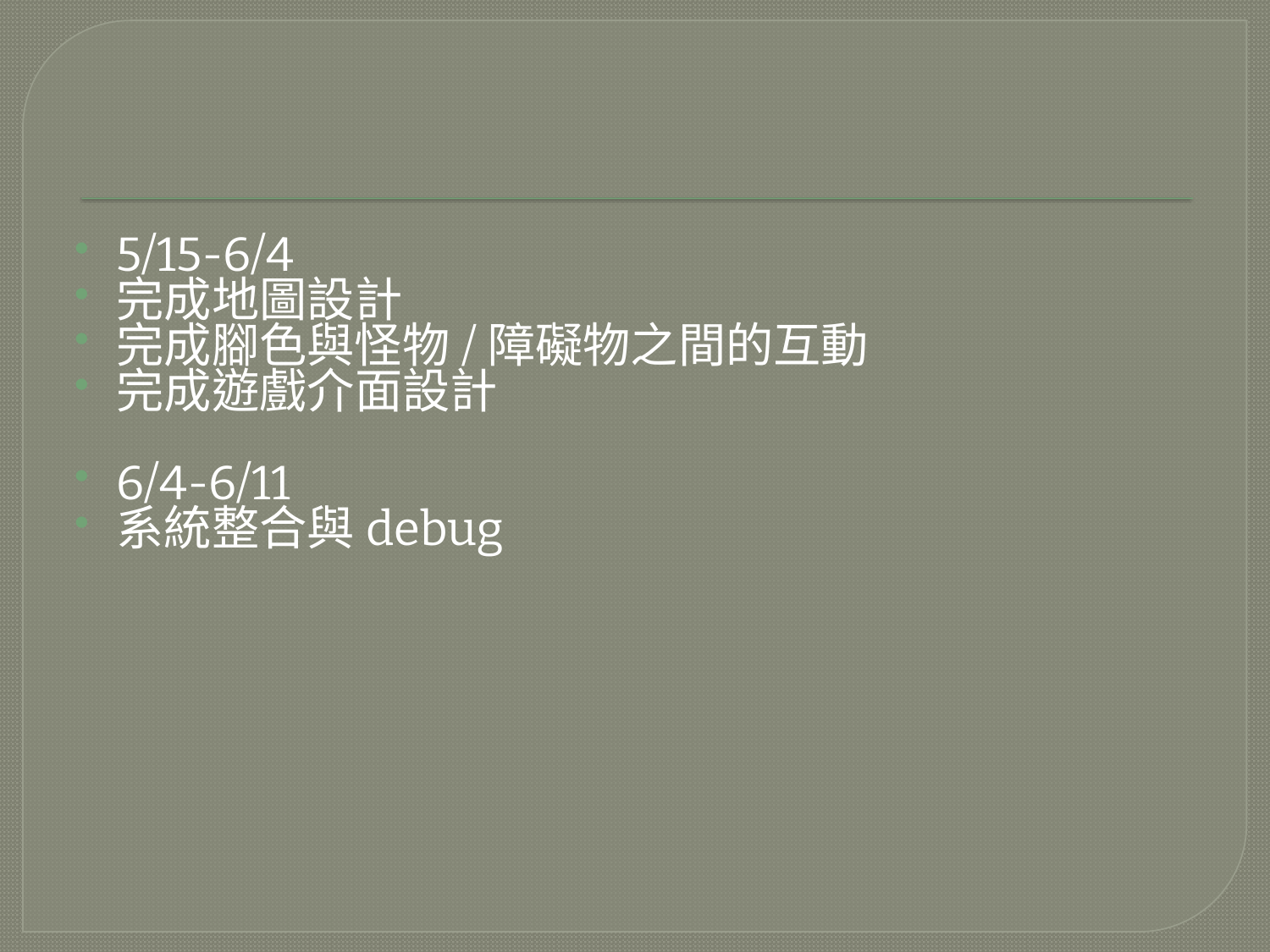

#
5/15-6/4
完成地圖設計
完成腳色與怪物/障礙物之間的互動
完成遊戲介面設計

6/4-6/11
系統整合與debug